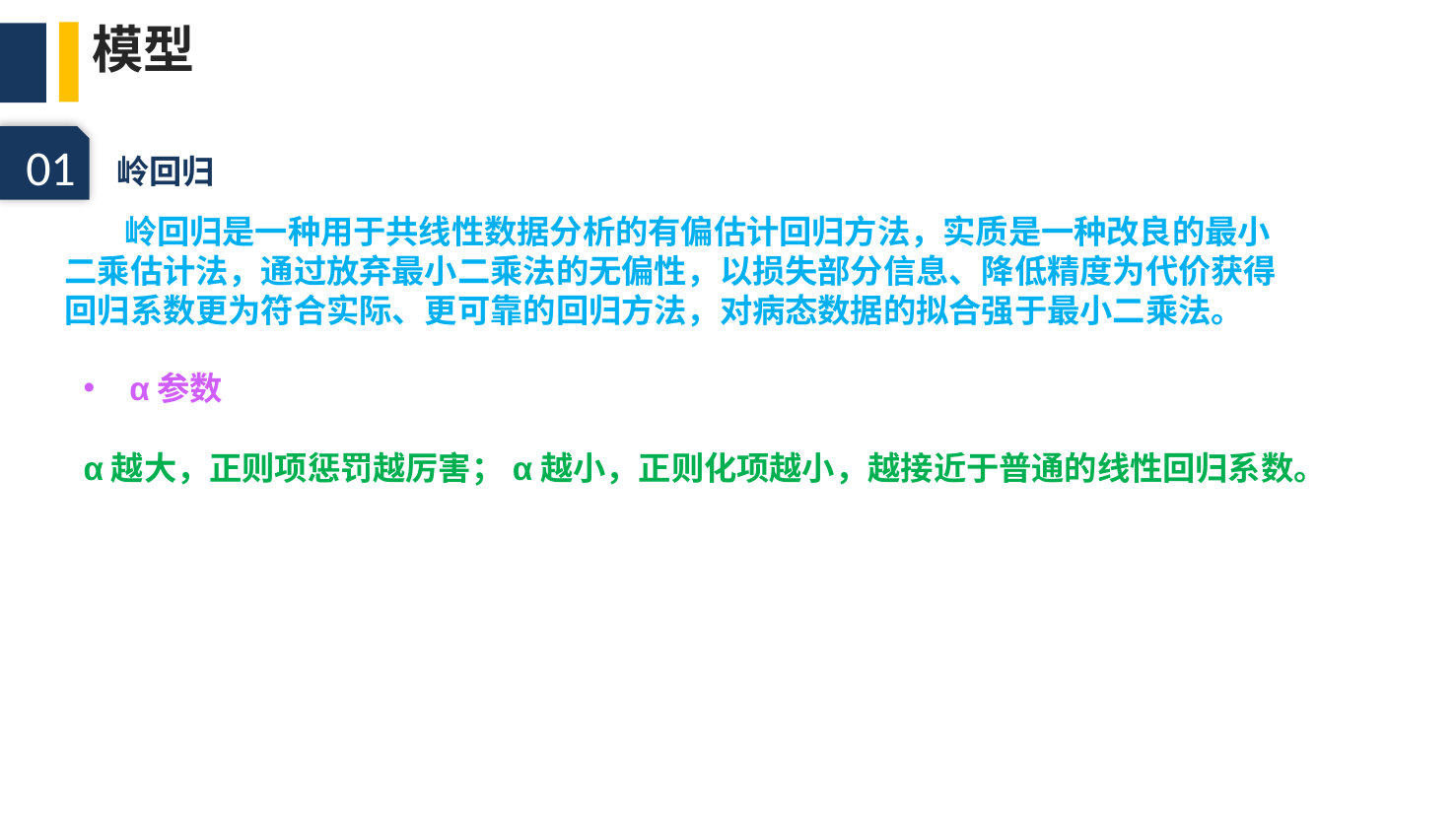

模型

01
岭回归
       岭回归是一种用于共线性数据分析的有偏估计回归方法，实质是一种改良的最小二乘估计法，通过放弃最小二乘法的无偏性，以损失部分信息、降低精度为代价获得回归系数更为符合实际、更可靠的回归方法，对病态数据的拟合强于最小二乘法。
α参数
α越大，正则项惩罚越厉害；α越小，正则化项越小，越接近于普通的线性回归系数。